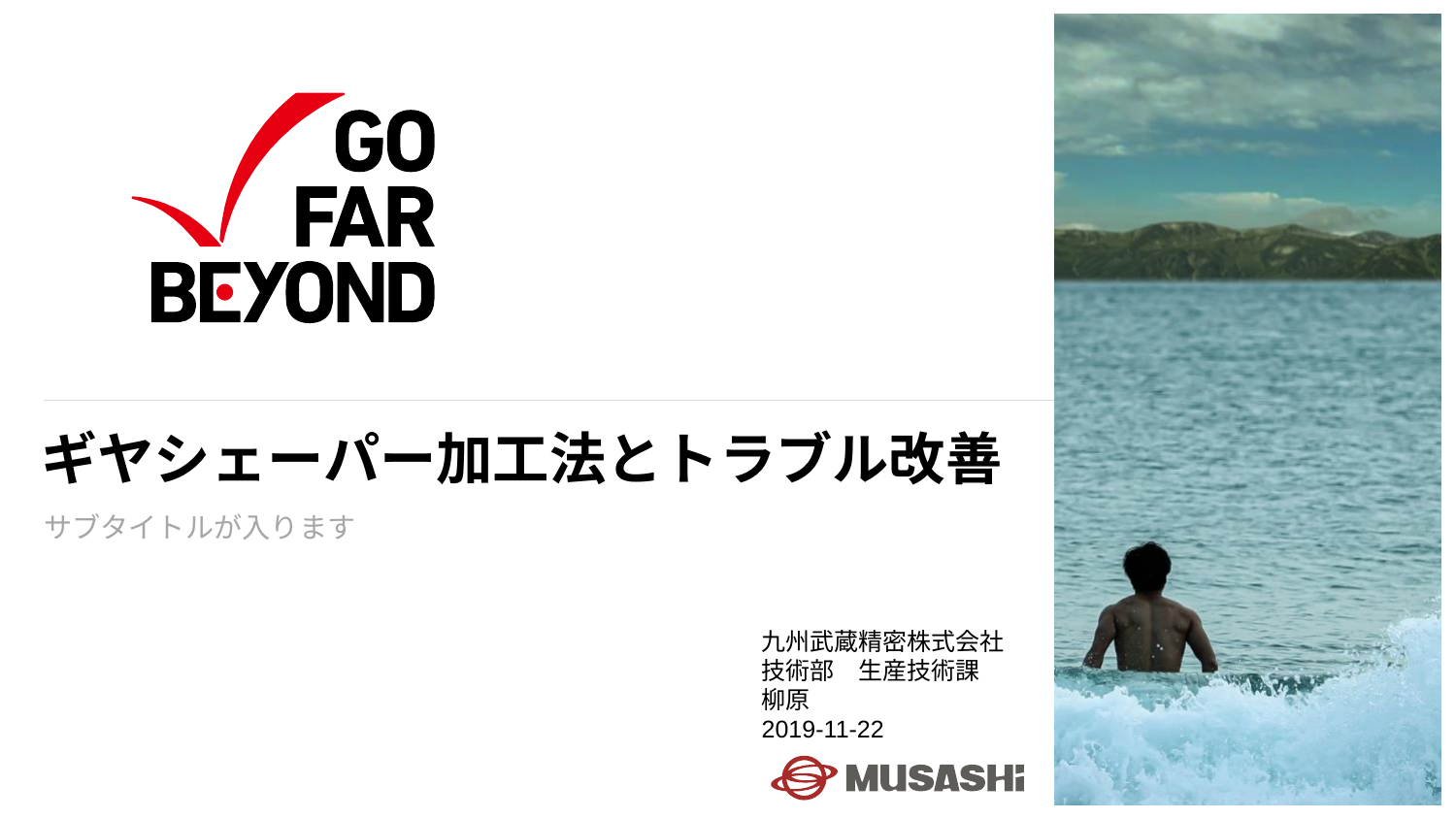

# ギヤシェーパー加工法とトラブル改善
サブタイトルが入ります
九州武蔵精密株式会社
技術部　生産技術課
柳原
2019-11-22